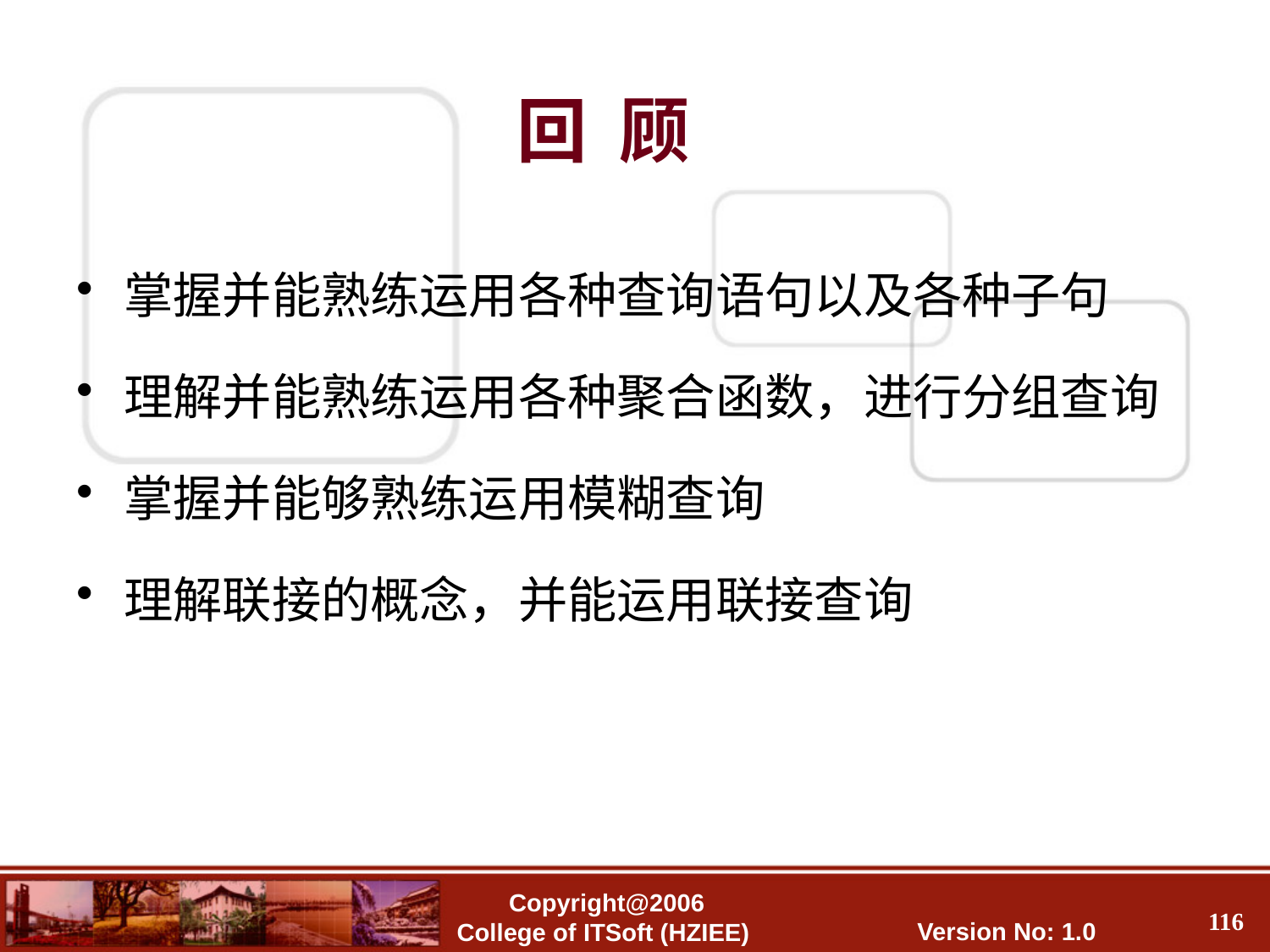

回  顾

掌握并能熟练运用各种查询语句以及各种子句
理解并能熟练运用各种聚合函数，进行分组查询
掌握并能够熟练运用模糊查询
理解联接的概念，并能运用联接查询